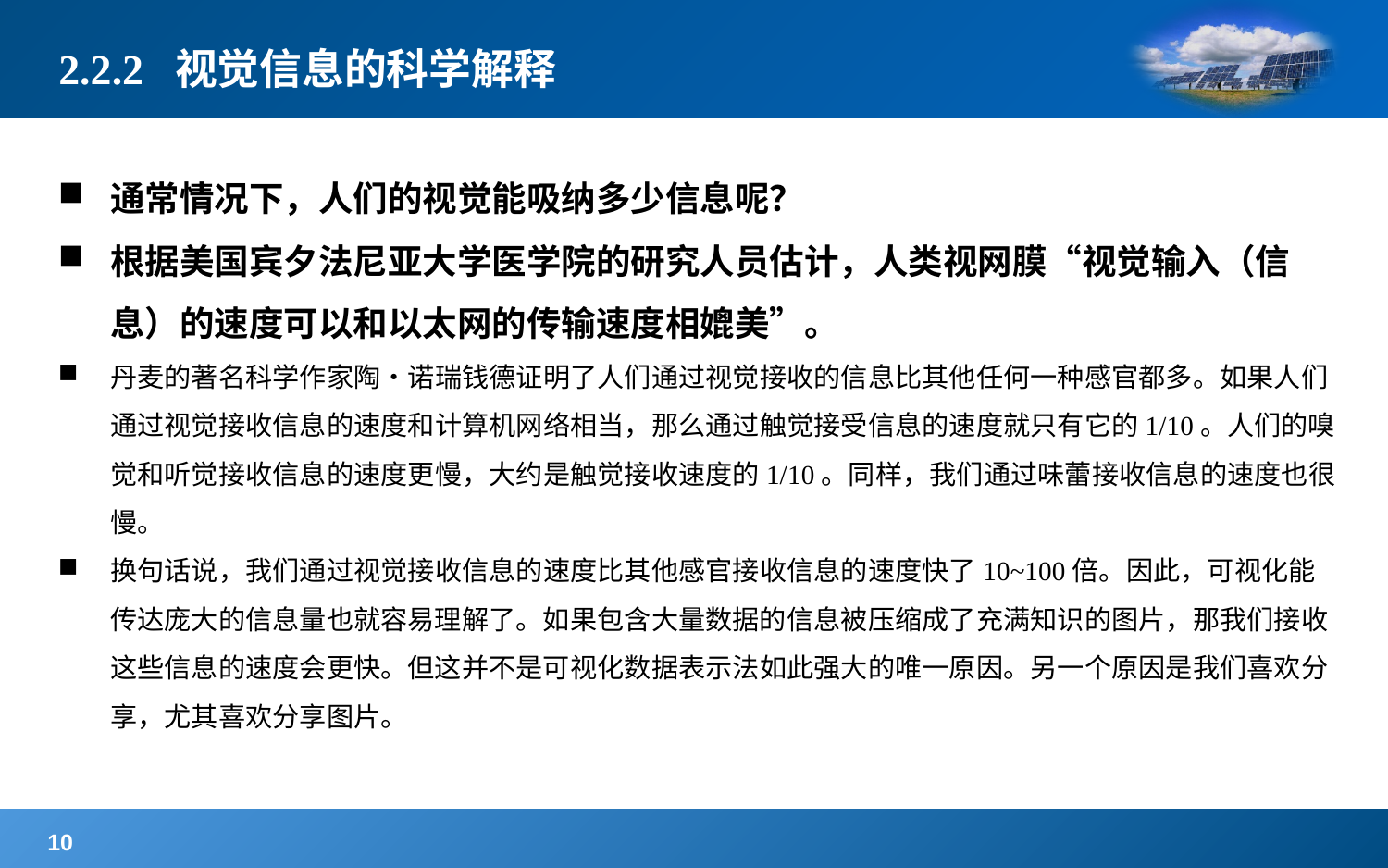

# 2.2.2  视觉信息的科学解释
通常情况下，人们的视觉能吸纳多少信息呢？
根据美国宾夕法尼亚大学医学院的研究人员估计，人类视网膜“视觉输入（信息）的速度可以和以太网的传输速度相媲美”。
丹麦的著名科学作家陶•诺瑞钱德证明了人们通过视觉接收的信息比其他任何一种感官都多。如果人们通过视觉接收信息的速度和计算机网络相当，那么通过触觉接受信息的速度就只有它的1/10。人们的嗅觉和听觉接收信息的速度更慢，大约是触觉接收速度的1/10。同样，我们通过味蕾接收信息的速度也很慢。
换句话说，我们通过视觉接收信息的速度比其他感官接收信息的速度快了10~100倍。因此，可视化能传达庞大的信息量也就容易理解了。如果包含大量数据的信息被压缩成了充满知识的图片，那我们接收这些信息的速度会更快。但这并不是可视化数据表示法如此强大的唯一原因。另一个原因是我们喜欢分享，尤其喜欢分享图片。